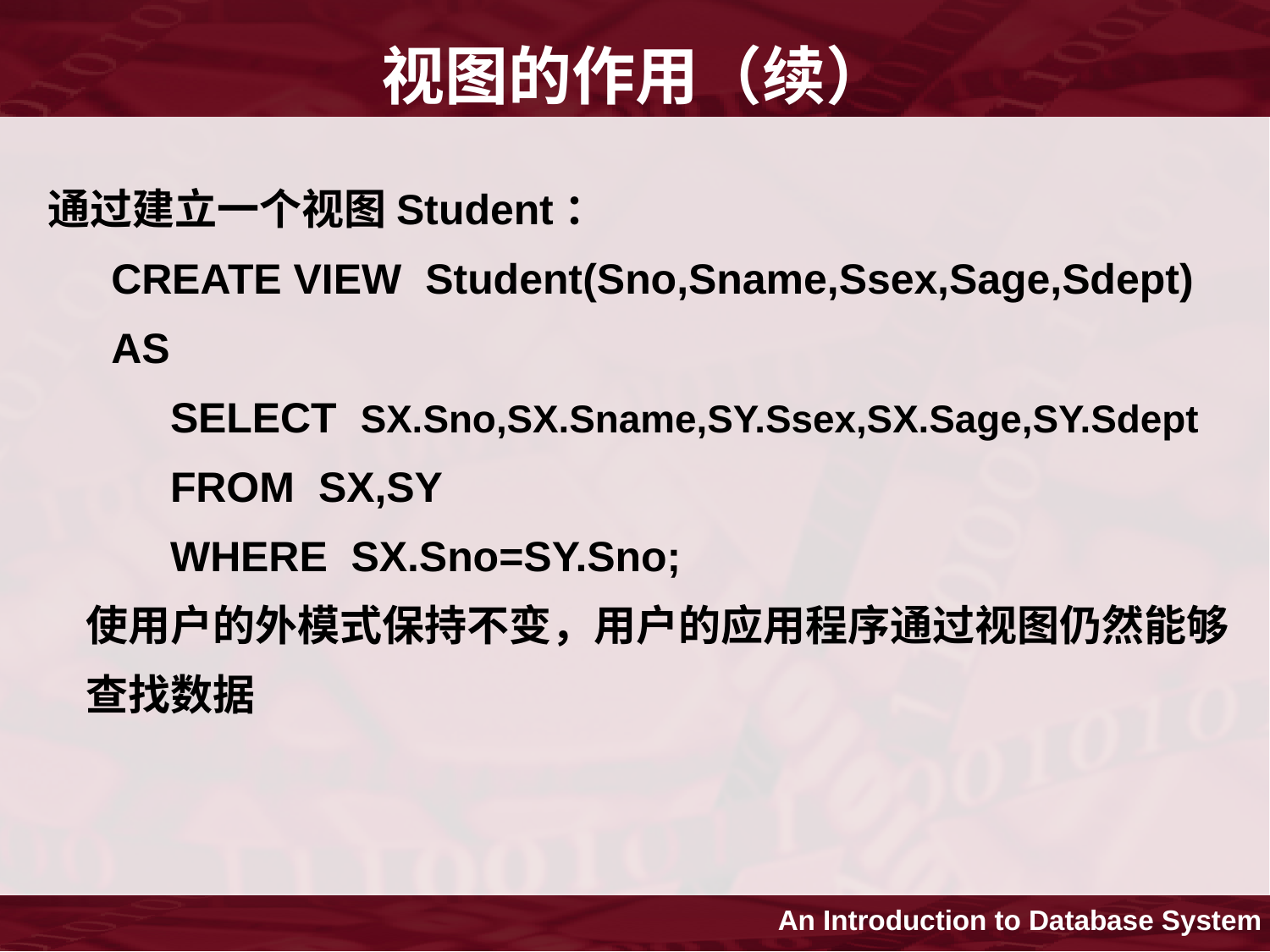

# 视图的作用（续）
通过建立一个视图Student：
CREATE VIEW  Student(Sno,Sname,Ssex,Sage,Sdept)
AS
     SELECT  SX.Sno,SX.Sname,SY.Ssex,SX.Sage,SY.Sdept
     FROM  SX,SY
     WHERE  SX.Sno=SY.Sno;
   使用户的外模式保持不变，用户的应用程序通过视图仍然能够
   查找数据